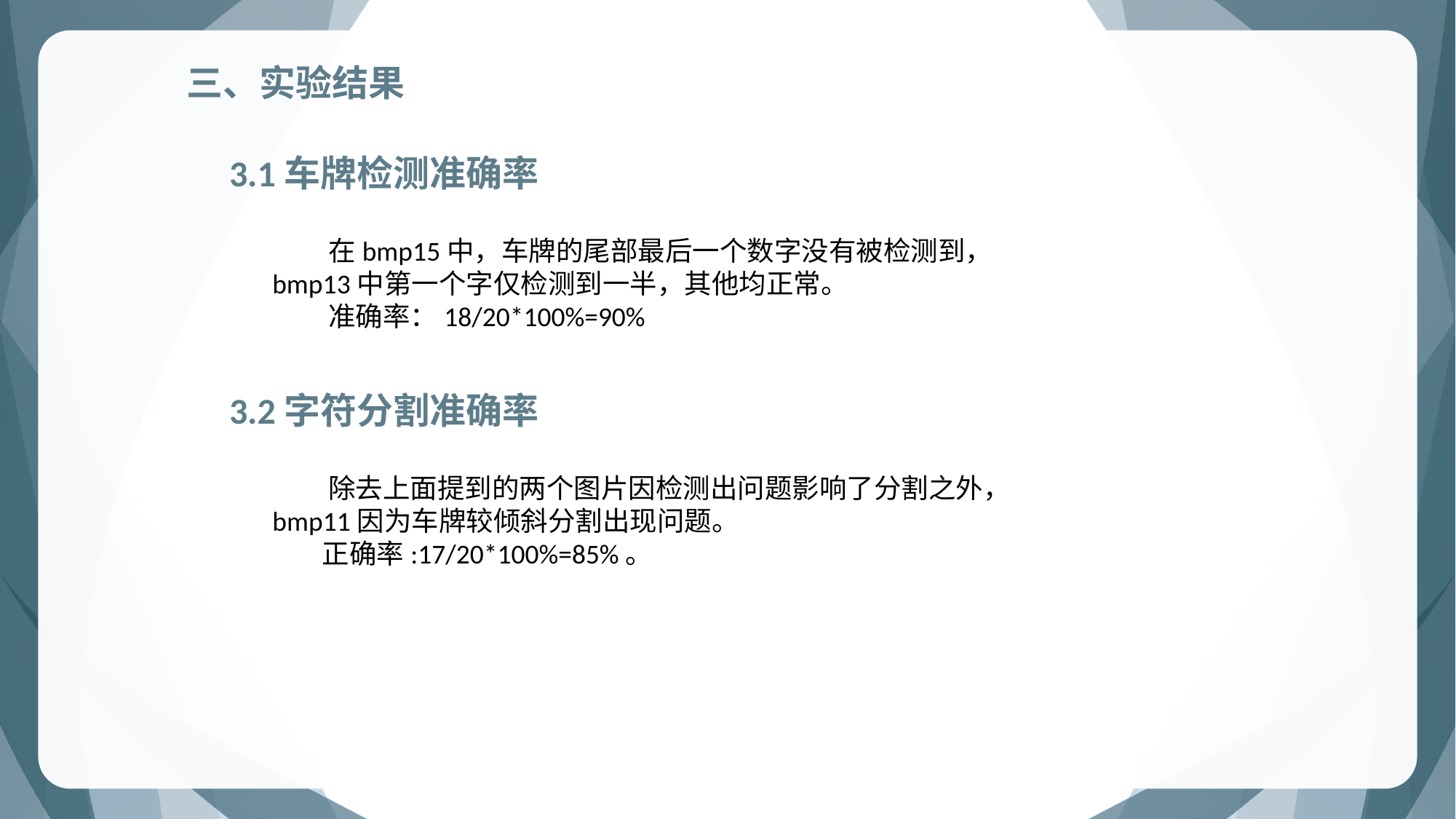

三、实验结果
3.1车牌检测准确率
        在bmp15中，车牌的尾部最后一个数字没有被检测到，bmp13中第一个字仅检测到一半，其他均正常。
        准确率：18/20*100%=90%
3.2字符分割准确率
        除去上面提到的两个图片因检测出问题影响了分割之外，bmp11因为车牌较倾斜分割出现问题。
       正确率:17/20*100%=85%。